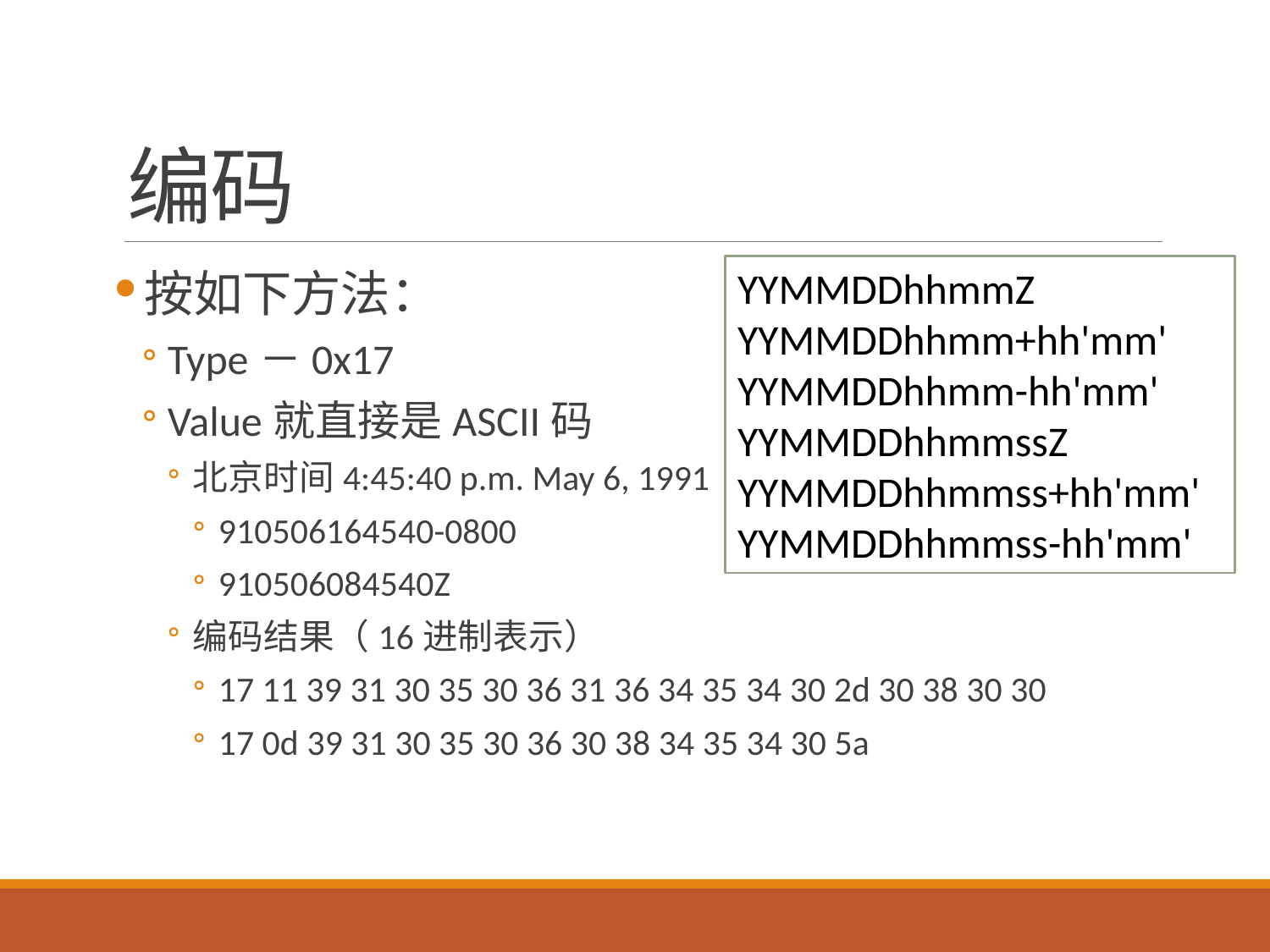

# 编码
YYMMDDhhmmZ
YYMMDDhhmm+hh'mm'
YYMMDDhhmm-hh'mm'
YYMMDDhhmmssZ
YYMMDDhhmmss+hh'mm'
YYMMDDhhmmss-hh'mm'
按如下方法：
Type－0x17
Value就直接是ASCII码
北京时间4:45:40 p.m. May 6, 1991
910506164540-0800
910506084540Z
编码结果（16进制表示）
17 11 39 31 30 35 30 36 31 36 34 35 34 30 2d 30 38 30 30
17 0d 39 31 30 35 30 36 30 38 34 35 34 30 5a
66